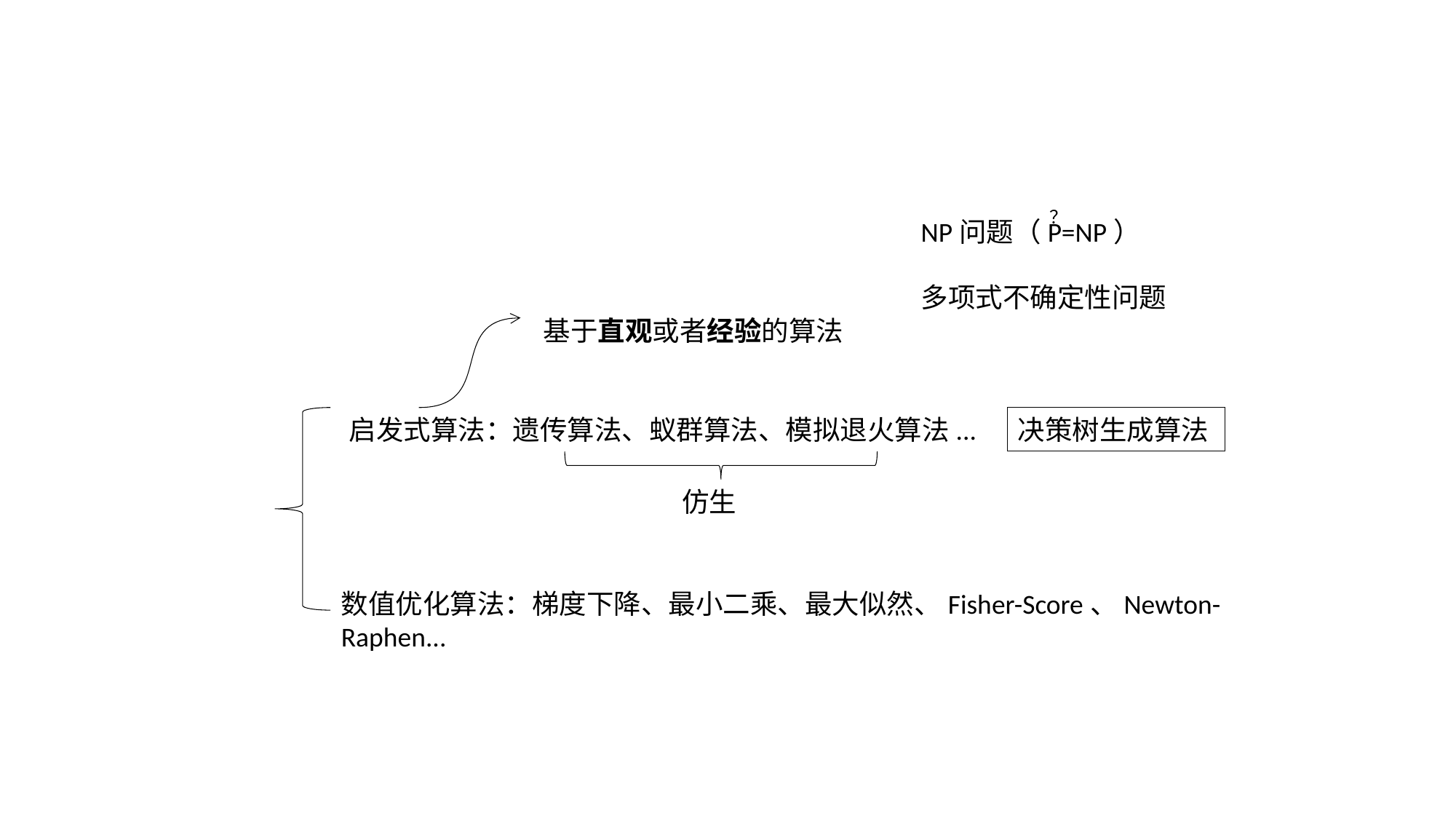

？
NP问题（P=NP）

多项式不确定性问题

基于直观或者经验的算法

启发式算法：遗传算法、蚁群算法、模拟退火算法...
决策树生成算法
仿生
数值优化算法：梯度下降、最小二乘、最大似然、Fisher-Score、Newton-Raphen...